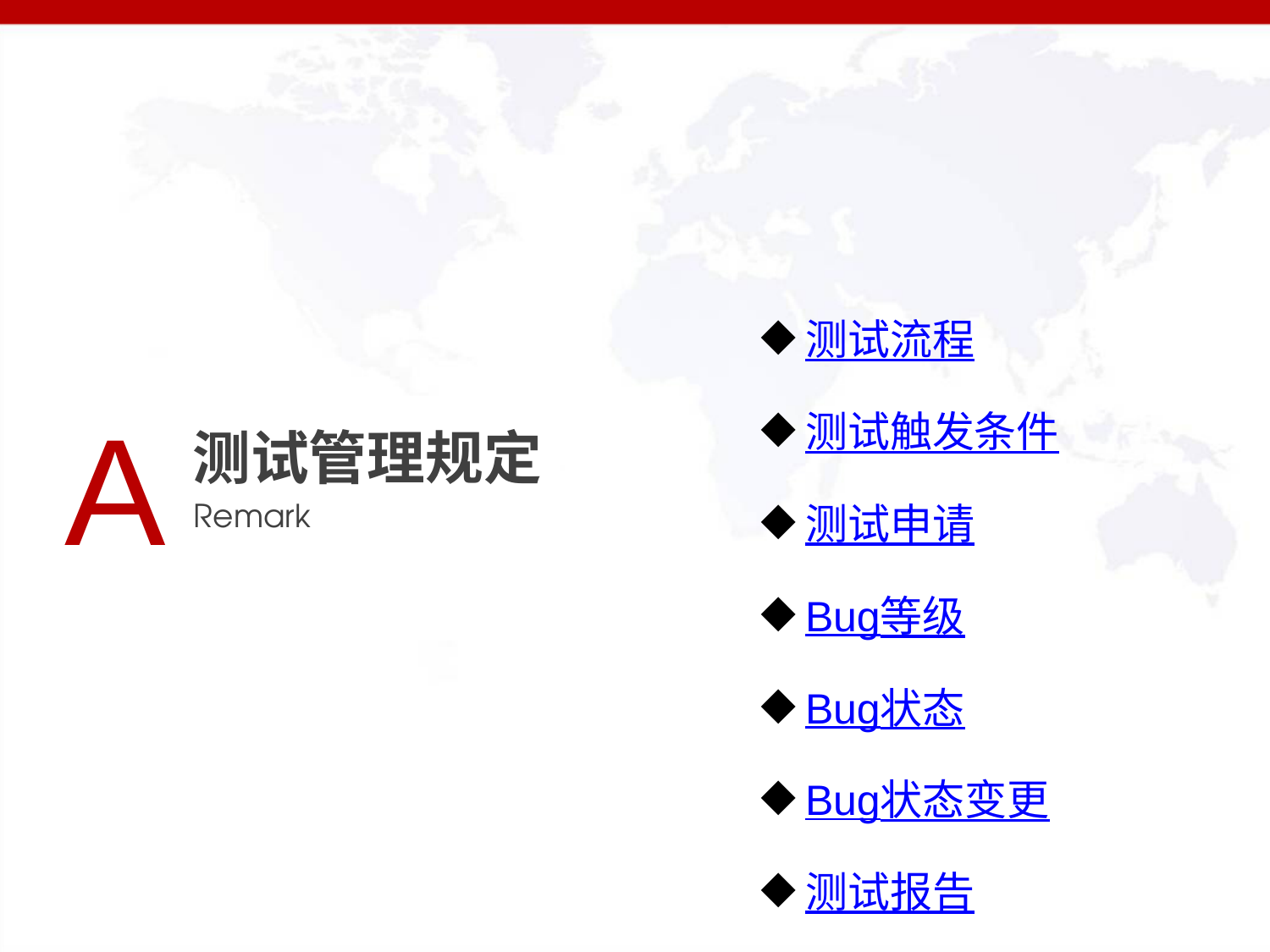

测试流程
测试触发条件
测试申请
Bug等级
Bug状态
Bug状态变更
测试报告
A
测试管理规定
Remark